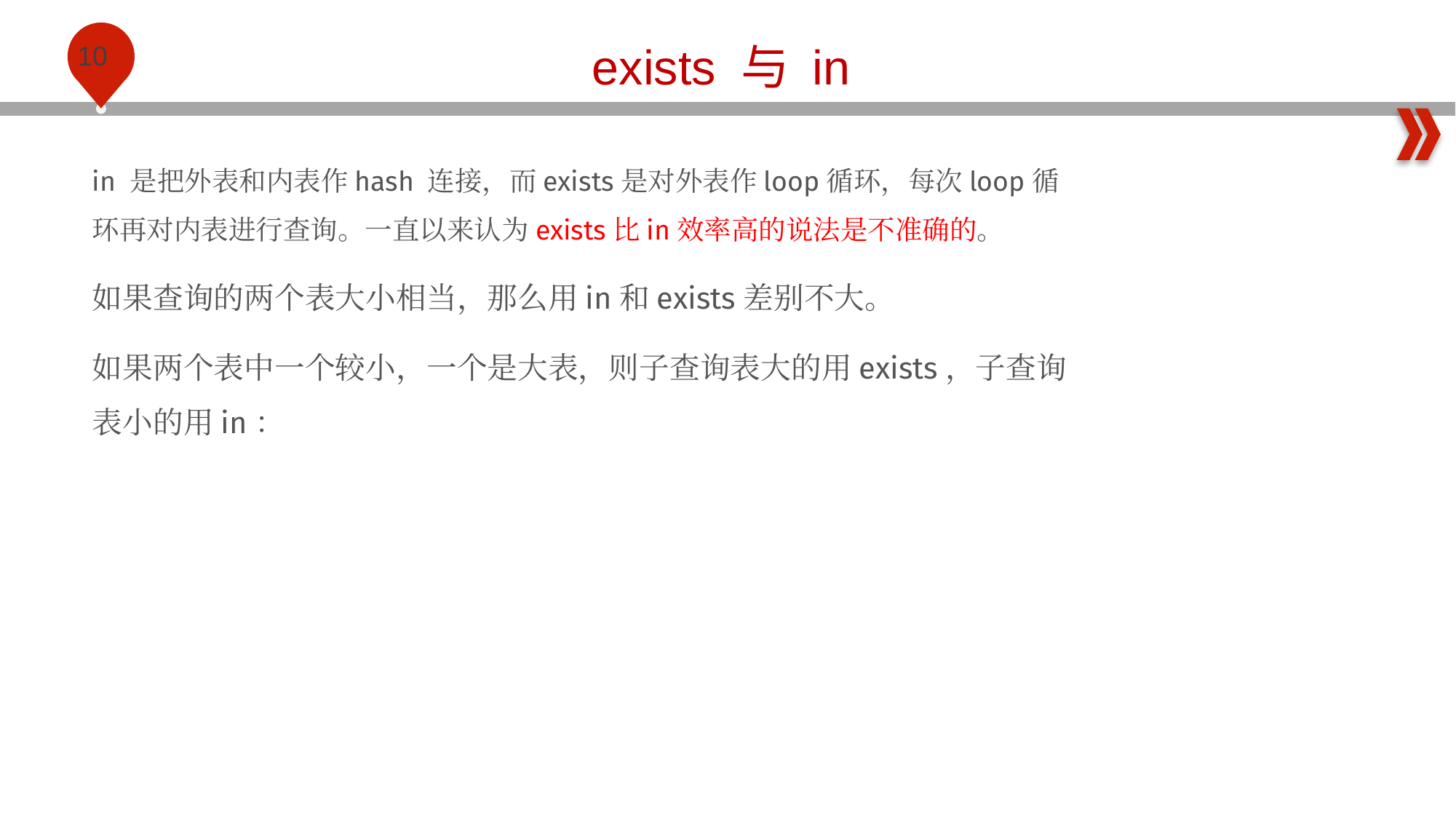

exists 与 in
in 是把外表和内表作hash 连接，而exists是对外表作loop循环，每次loop循环再对内表进行查询。一直以来认为exists比in效率高的说法是不准确的。
如果查询的两个表大小相当，那么用in和exists差别不大。
如果两个表中一个较小，一个是大表，则子查询表大的用exists，子查询表小的用in：